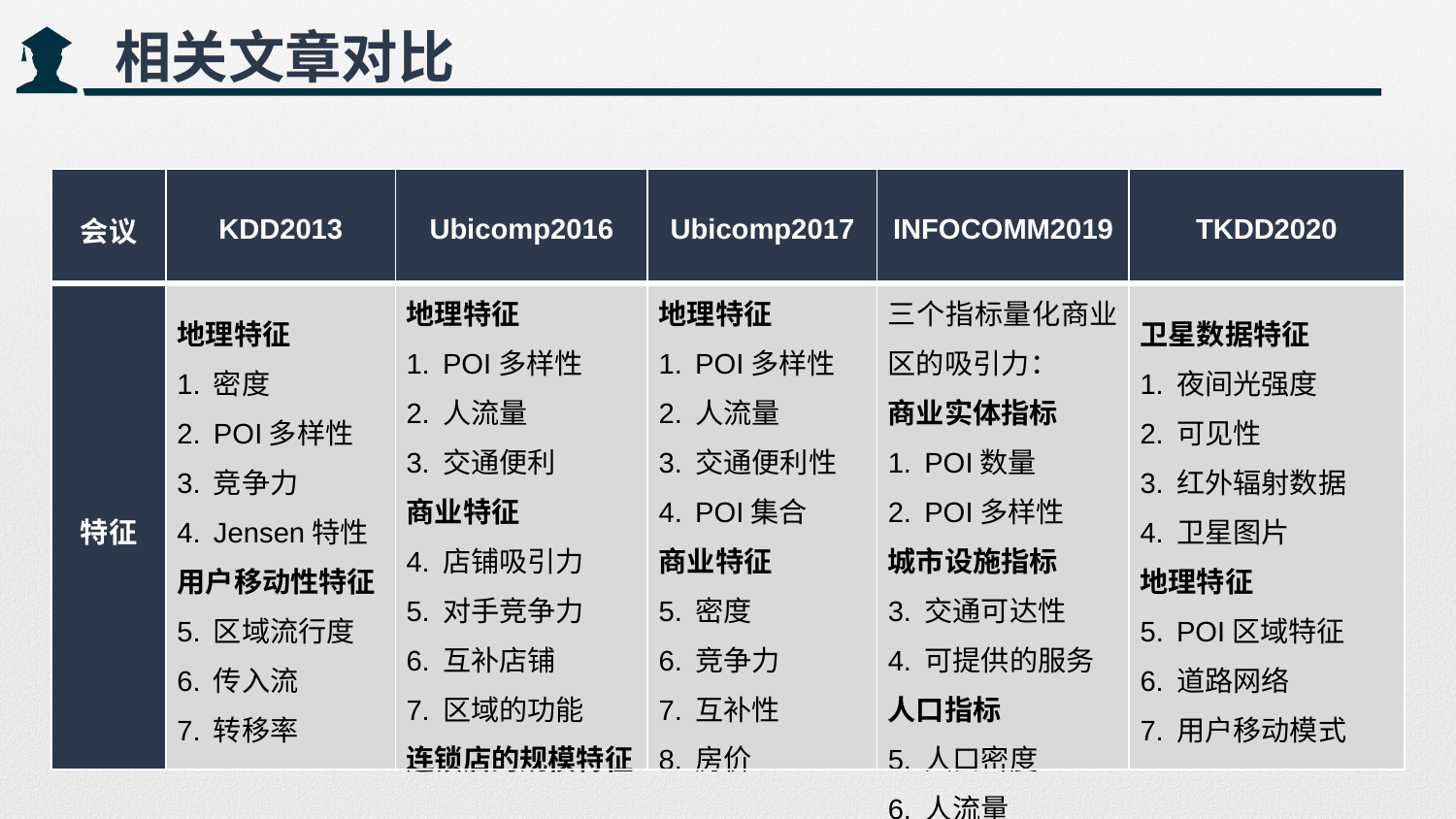

相关文章对比
| 会议 | KDD2013 | Ubicomp2016 | Ubicomp2017 | INFOCOMM2019 | TKDD2020 |
| --- | --- | --- | --- | --- | --- |
| 特征 | 地理特征 密度 POI多样性 竞争力 Jensen特性 用户移动性特征 区域流行度 传入流 转移率 | 地理特征 POI多样性 人流量 交通便利 商业特征 店铺吸引力 对手竞争力 互补店铺 区域的功能 连锁店的规模特征 | 地理特征 POI多样性 人流量 交通便利性 POI集合 商业特征 密度 竞争力 互补性 房价 | 三个指标量化商业区的吸引力： 商业实体指标 POI数量 POI多样性 城市设施指标 交通可达性 可提供的服务 人口指标 人口密度 人流量 | 卫星数据特征 夜间光强度 可见性 红外辐射数据 卫星图片 地理特征 POI区域特征 道路网络 用户移动模式 |